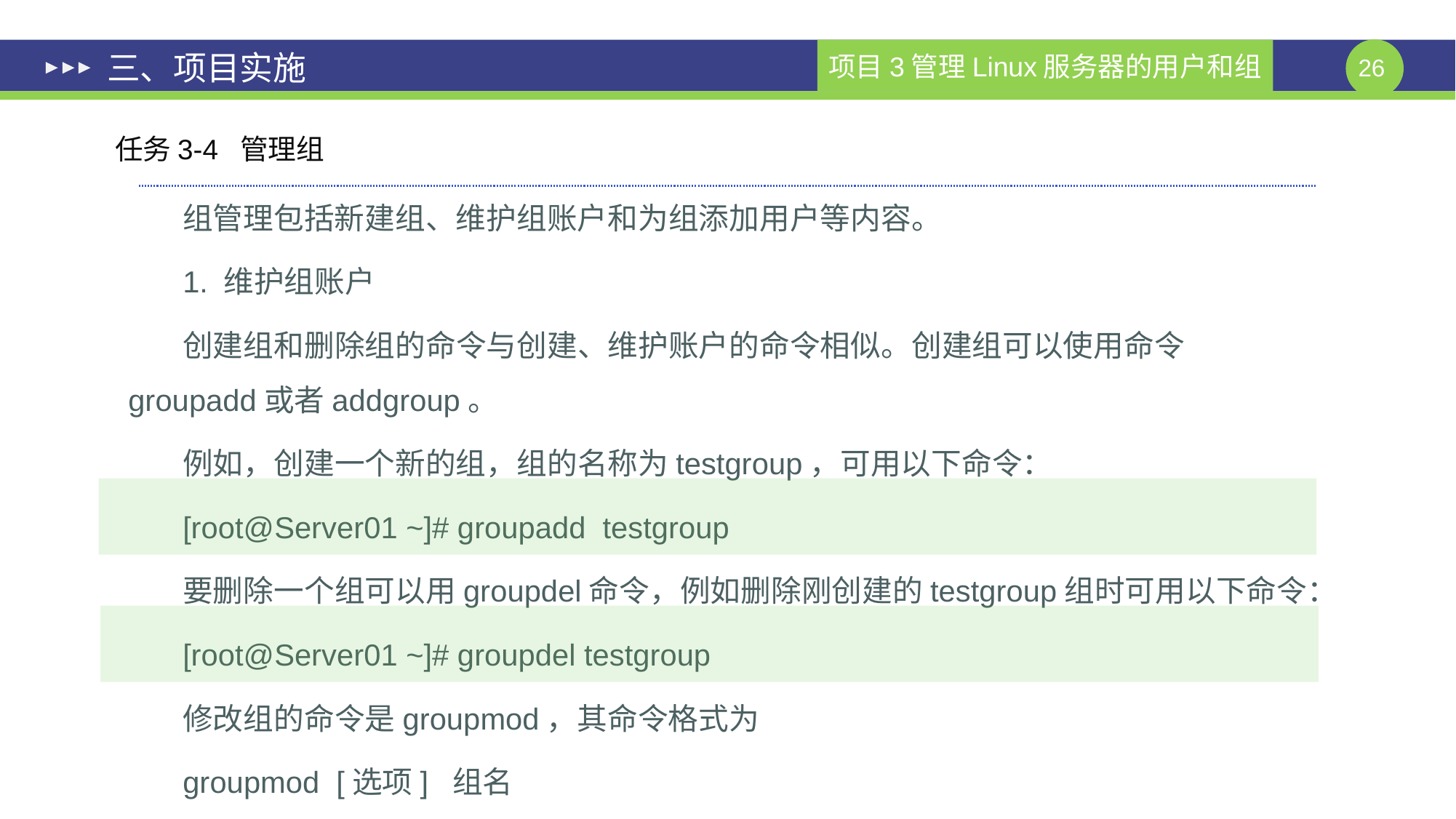

# 三、项目实施
任务3-4  管理组
组管理包括新建组、维护组账户和为组添加用户等内容。
1. 维护组账户
创建组和删除组的命令与创建、维护账户的命令相似。创建组可以使用命令groupadd或者addgroup。
例如，创建一个新的组，组的名称为testgroup，可用以下命令：
[root@Server01 ~]# groupadd  testgroup
要删除一个组可以用groupdel命令，例如删除刚创建的testgroup组时可用以下命令：
[root@Server01 ~]# groupdel testgroup
修改组的命令是groupmod，其命令格式为
groupmod  [选项]  组名